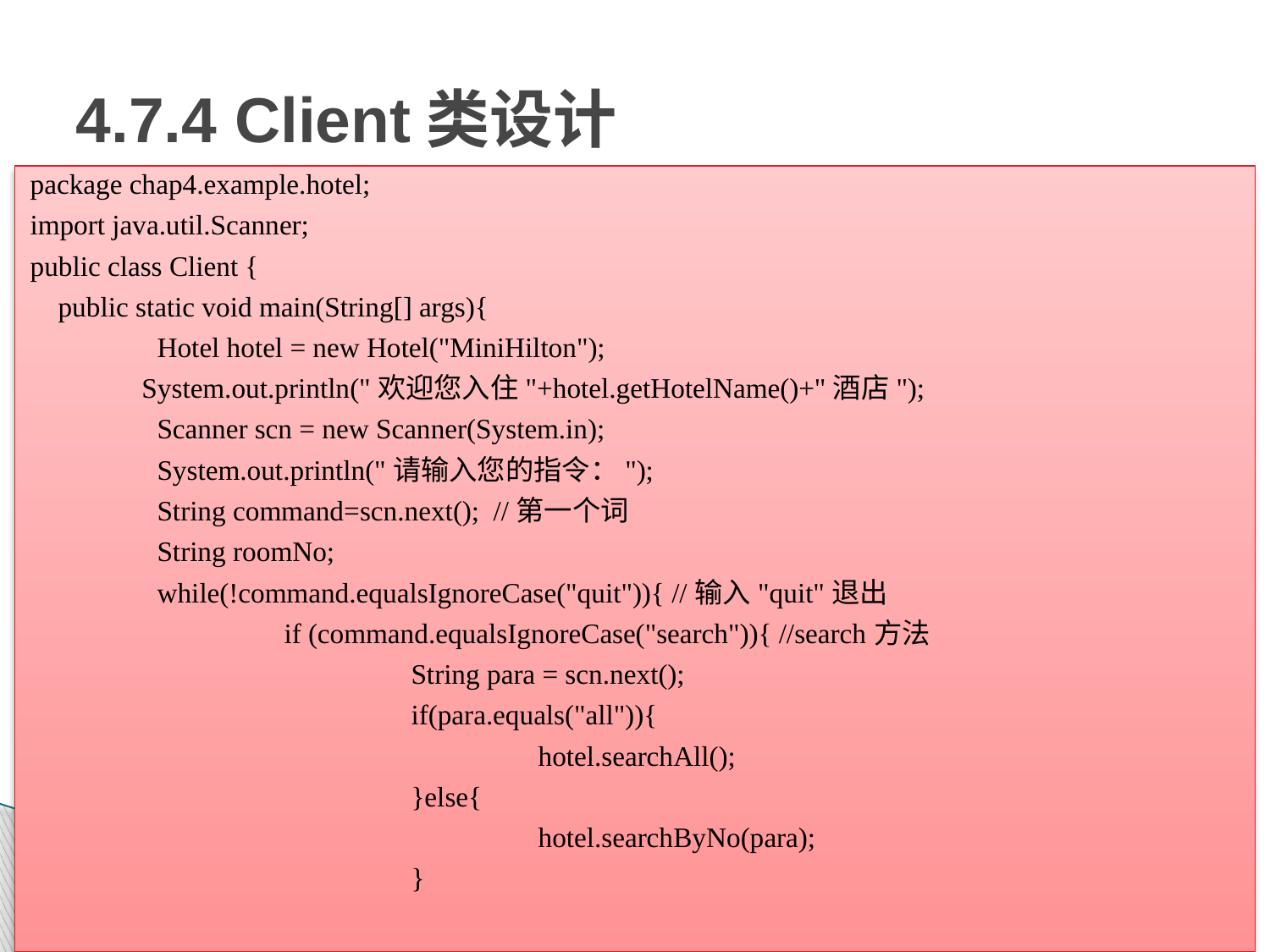

# 4.7.4 Client类设计
package chap4.example.hotel;
import java.util.Scanner;
public class Client {
    public static void main(String[] args){
	Hotel hotel = new Hotel("MiniHilton");
                System.out.println("欢迎您入住"+hotel.getHotelName()+"酒店");
	Scanner scn = new Scanner(System.in);
	System.out.println("请输入您的指令：");
	String command=scn.next();  //第一个词
	String roomNo;
	while(!command.equalsIgnoreCase("quit")){ //输入"quit"退出
		if (command.equalsIgnoreCase("search")){ //search方法
			String para = scn.next();
			if(para.equals("all")){
				hotel.searchAll();
			}else{
				hotel.searchByNo(para);
			}